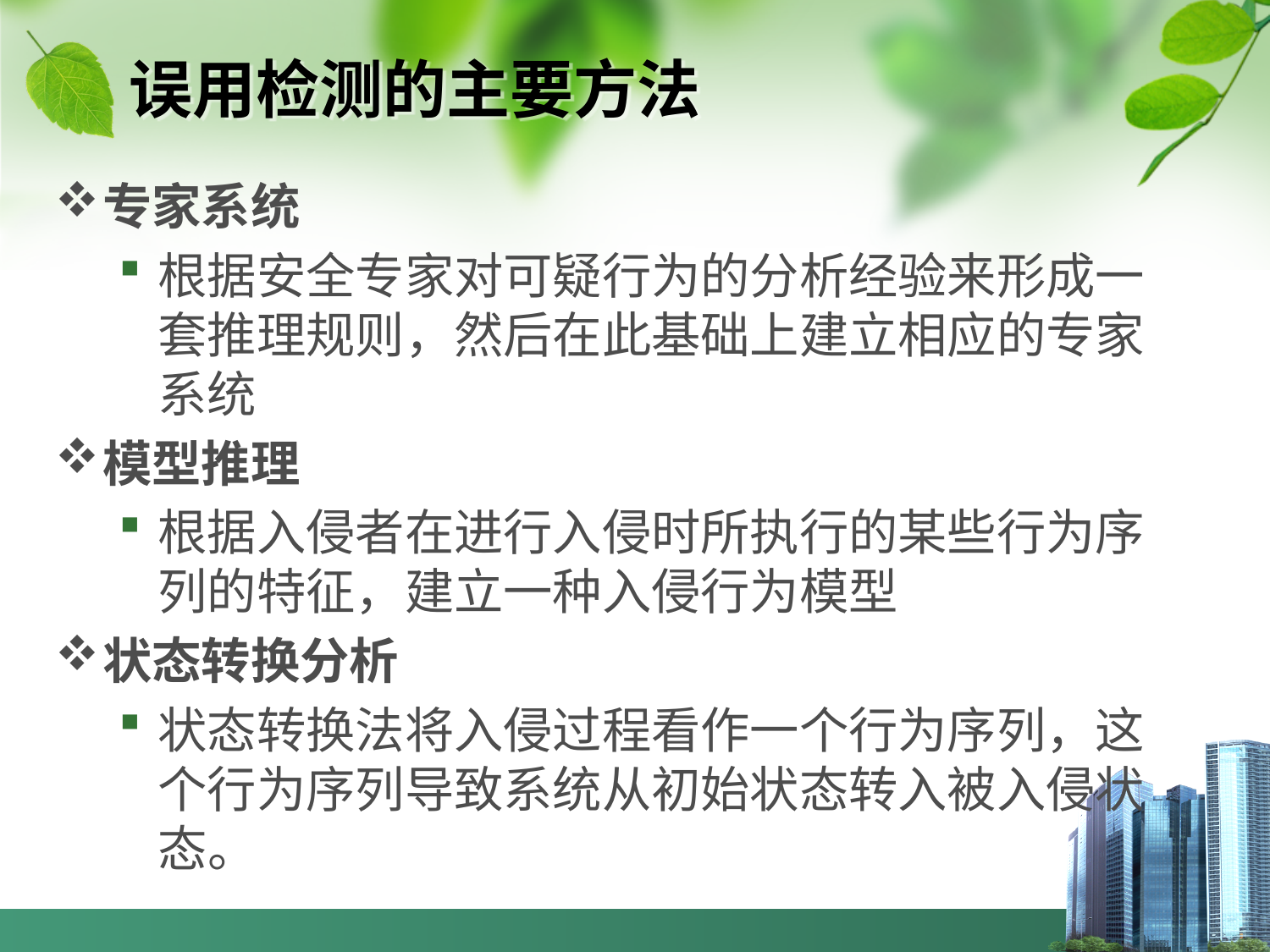

# 误用检测的主要方法
专家系统
根据安全专家对可疑行为的分析经验来形成一套推理规则，然后在此基础上建立相应的专家系统
模型推理
根据入侵者在进行入侵时所执行的某些行为序列的特征，建立一种入侵行为模型
状态转换分析
状态转换法将入侵过程看作一个行为序列，这个行为序列导致系统从初始状态转入被入侵状态。